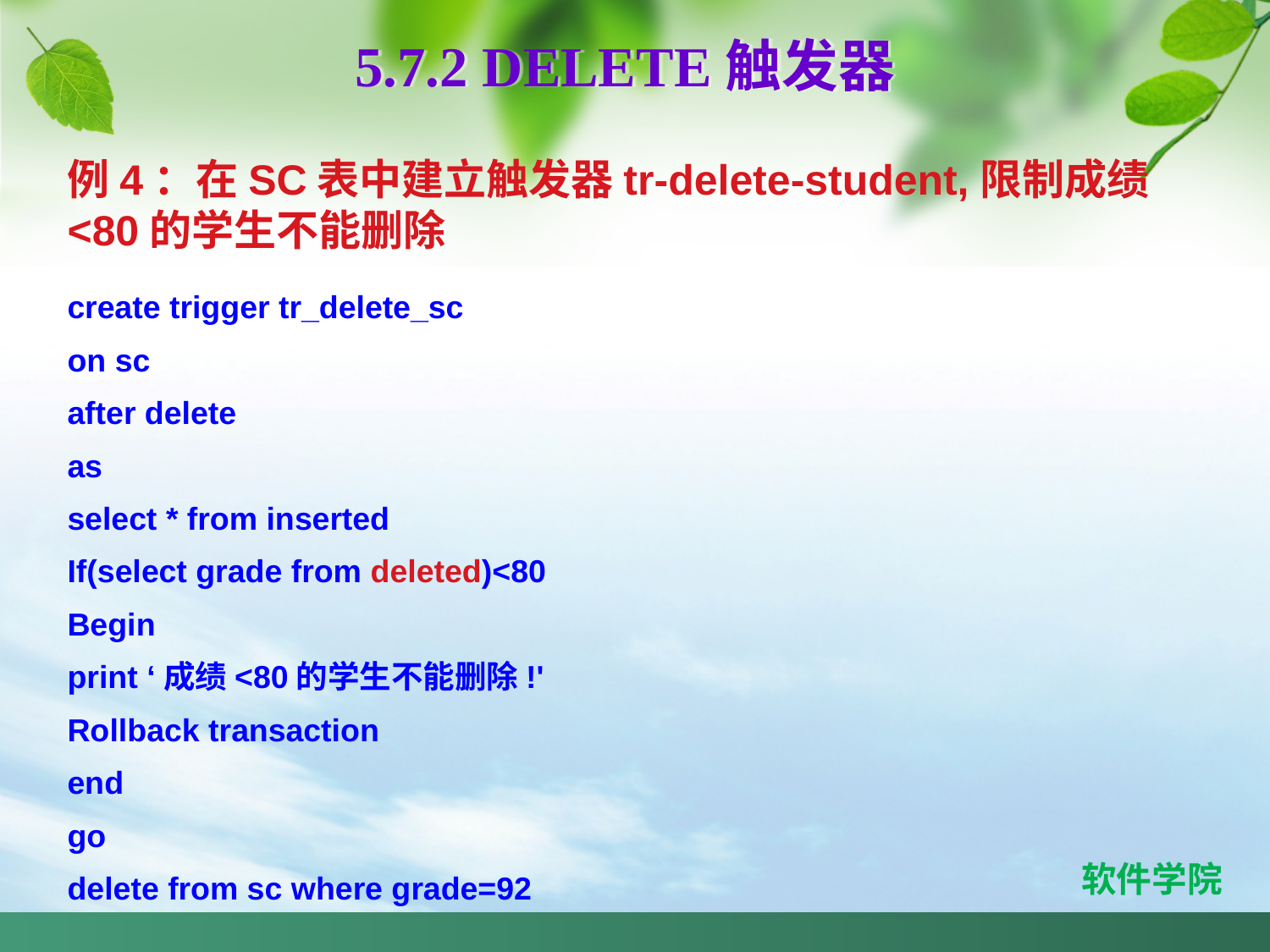

5.7.2 DELETE触发器
例4：在SC表中建立触发器tr-delete-student,限制成绩<80的学生不能删除
create trigger tr_delete_sc
on sc
after delete
as
select * from inserted
If(select grade from deleted)<80
Begin
print ‘成绩<80的学生不能删除!'
Rollback transaction
end
go
delete from sc where grade=92